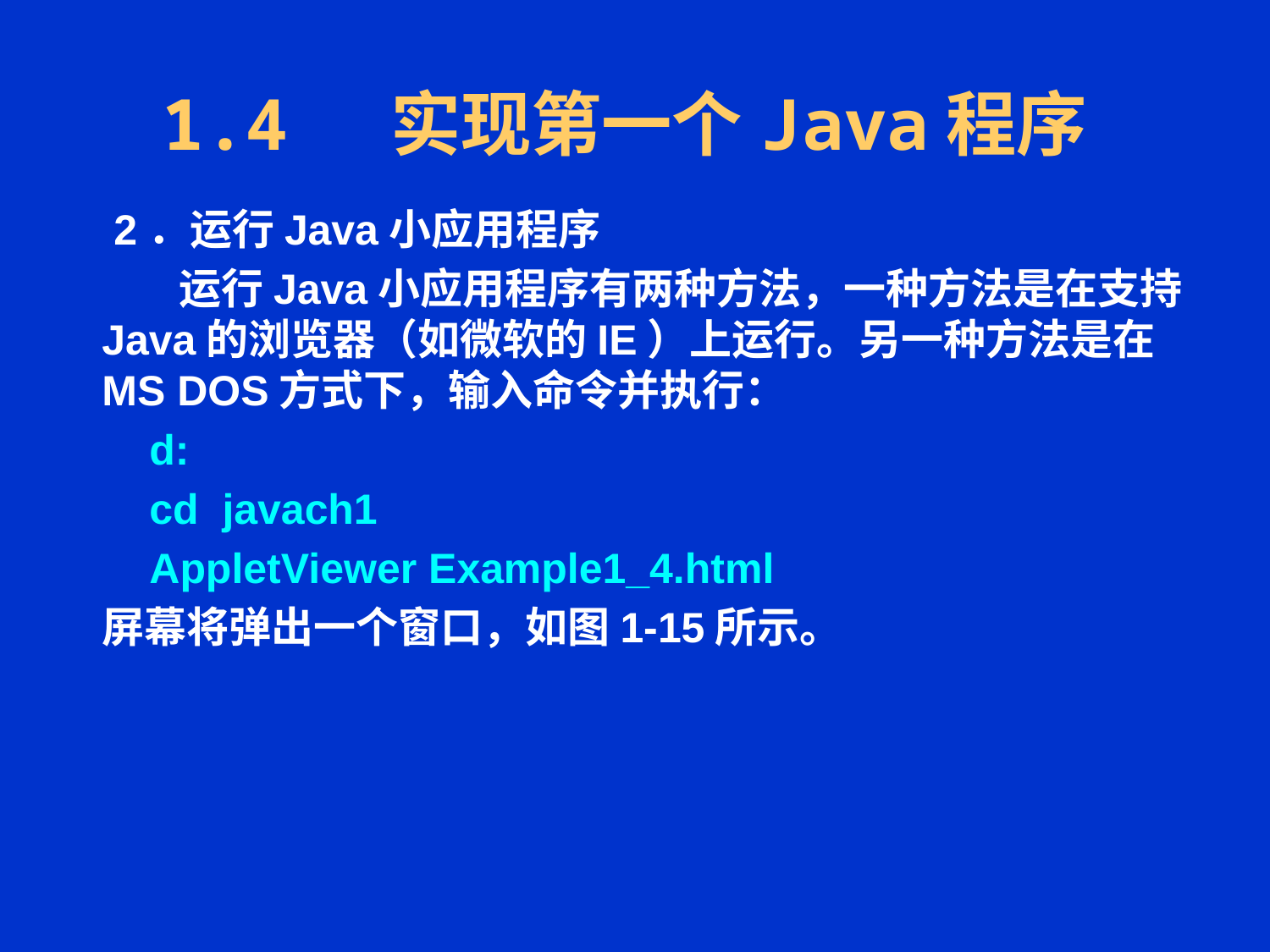

# 1.4  实现第一个Java程序
 2．运行Java小应用程序
       运行Java小应用程序有两种方法，一种方法是在支持Java的浏览器（如微软的IE）上运行。另一种方法是在MS DOS方式下，输入命令并执行：
    d:
    cd  javach1
    AppletViewer Example1_4.html
屏幕将弹出一个窗口，如图1-15所示。